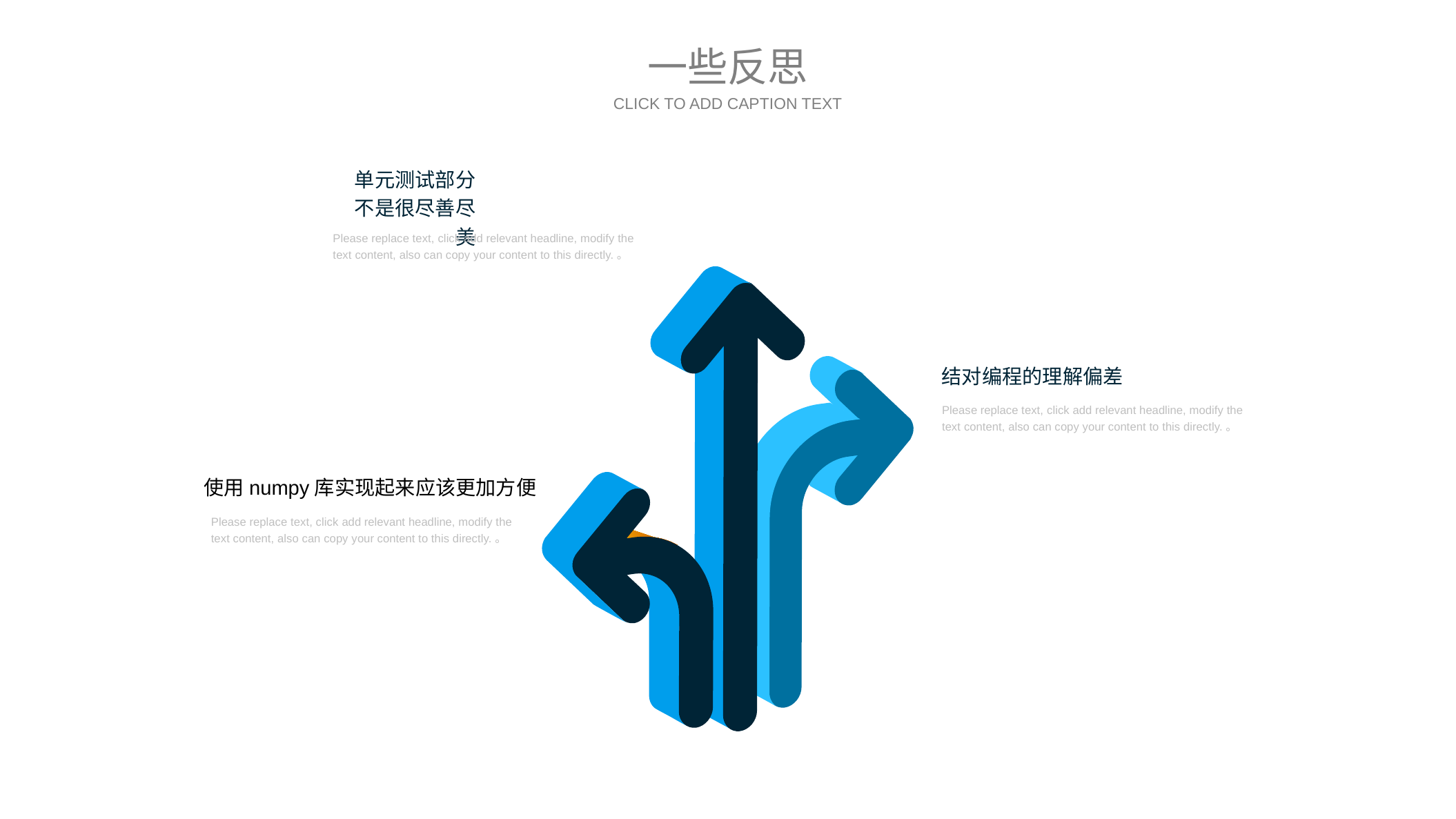

一些反思
CLICK TO ADD CAPTION TEXT
单元测试部分不是很尽善尽美
Please replace text, click add relevant headline, modify the text content, also can copy your content to this directly.。

结对编程的理解偏差
Please replace text, click add relevant headline, modify the text content, also can copy your content to this directly.。

使用numpy库实现起来应该更加方便
Please replace text, click add relevant headline, modify the text content, also can copy your content to this directly.。